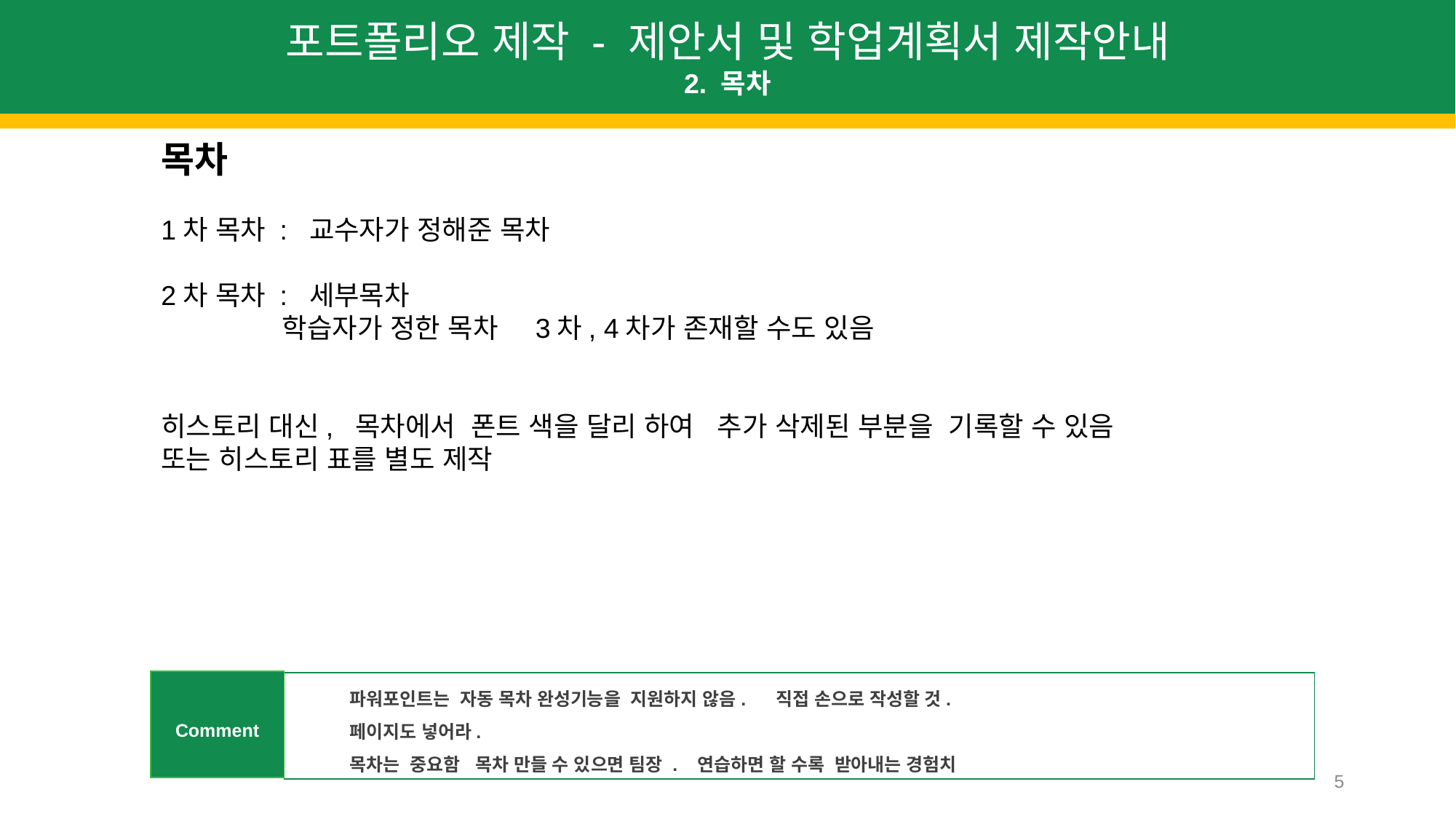

포트폴리오 제작 - 제안서 및 학업계획서 제작안내
 2. 목차
목차

1차 목차 :  교수자가 정해준 목차

2차 목차 :  세부목차
               학습자가 정한 목차    3차, 4차가 존재할 수도 있음

히스토리 대신,  목차에서  폰트 색을 달리 하여   추가 삭제된 부분을  기록할 수 있음
또는 히스토리 표를 별도 제작

Comment
파워포인트는  자동 목차 완성기능을  지원하지 않음.     직접 손으로 작성할 것.
페이지도 넣어라.
목차는  중요함   목차 만들 수 있으면 팀장 .   연습하면 할 수록  받아내는 경험치
5